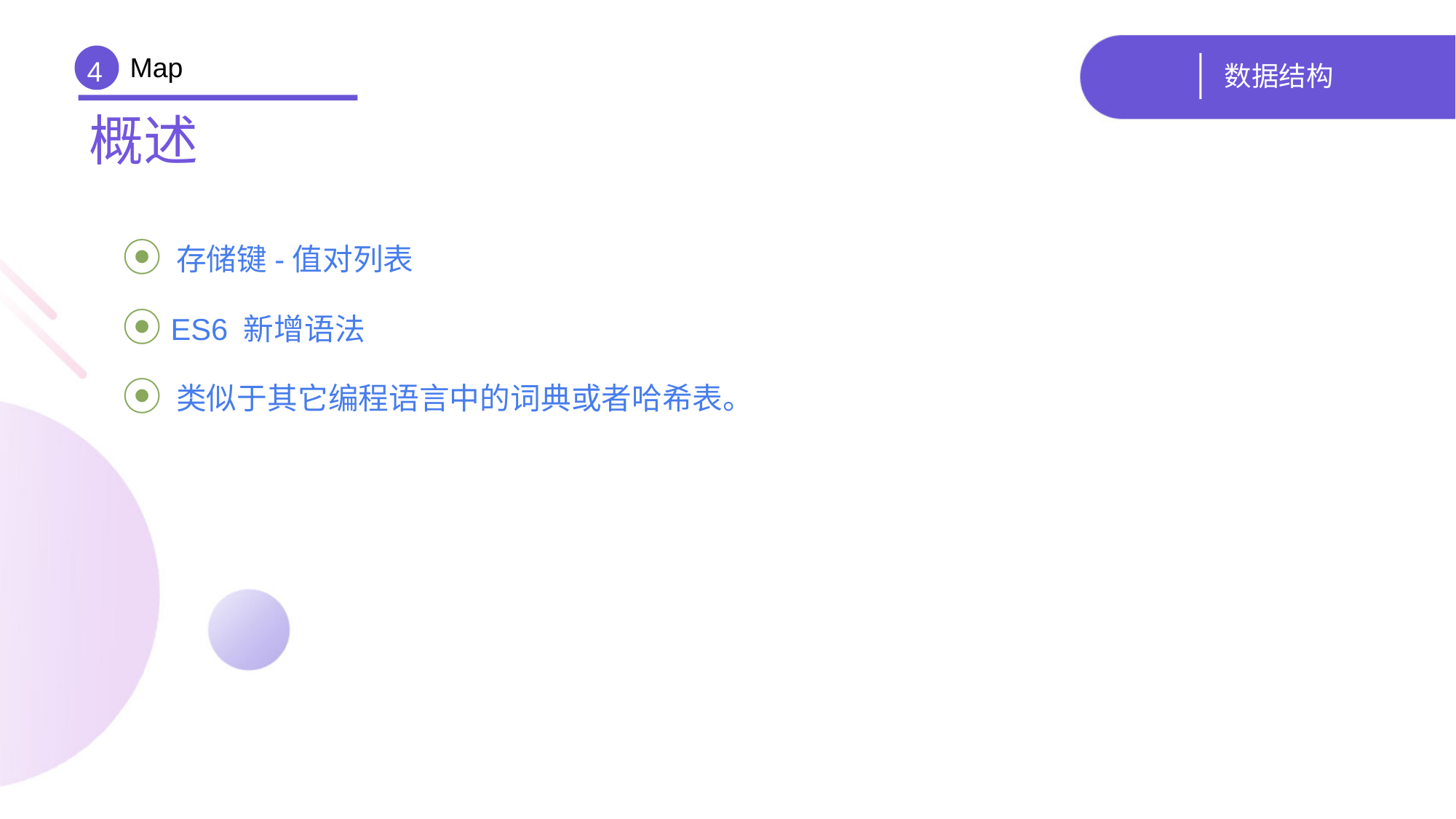

Map
# 数据结构
4
概述
 存储键-值对列表
 ES6 新增语法
 类似于其它编程语言中的词典或者哈希表。